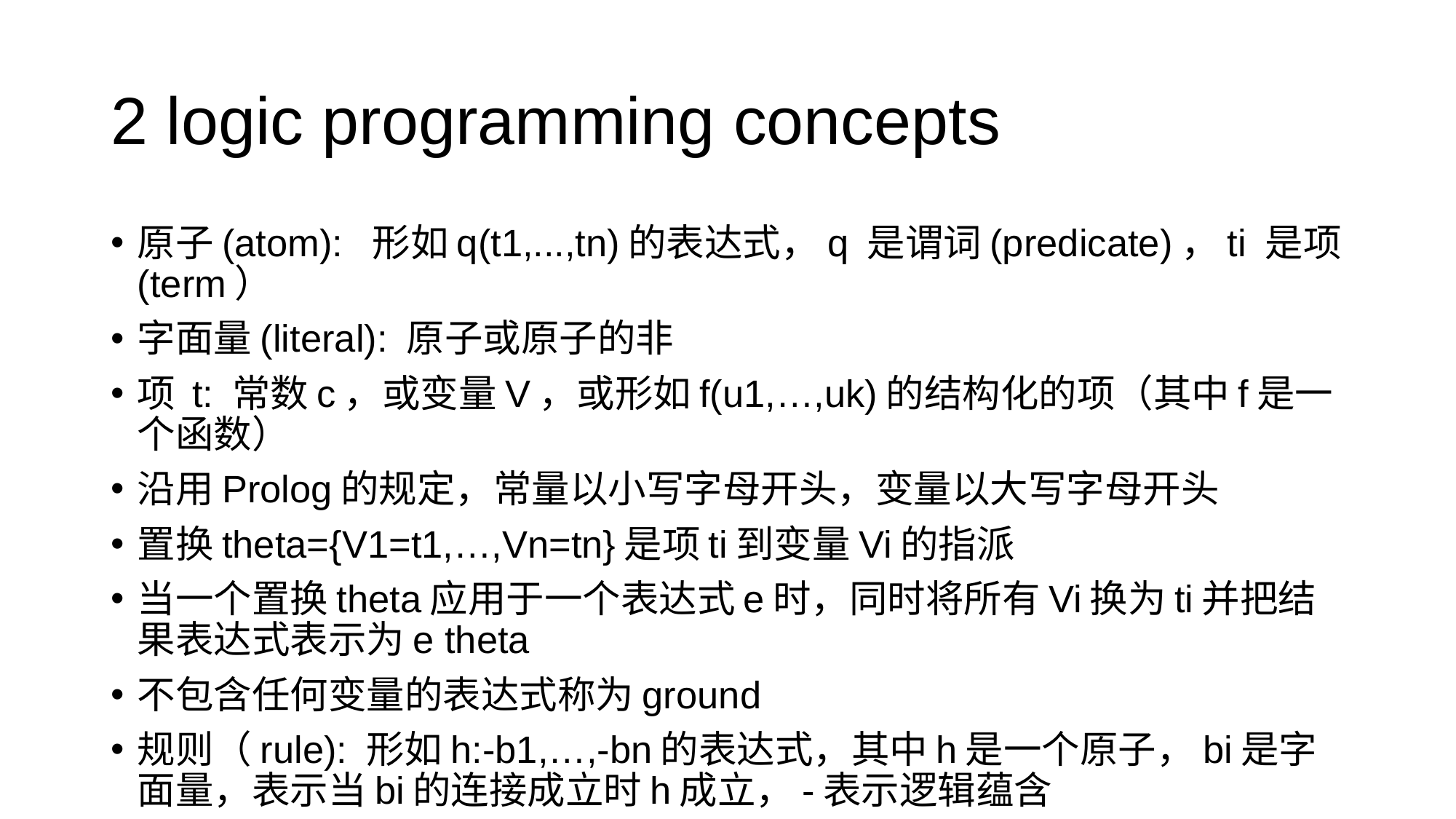

# 2 logic programming concepts
原子(atom):  形如q(t1,...,tn)的表达式，q 是谓词(predicate)，ti 是项(term）
字面量(literal): 原子或原子的非
项 t: 常数c，或变量V，或形如f(u1,…,uk)的结构化的项（其中f是一个函数）
沿用Prolog的规定，常量以小写字母开头，变量以大写字母开头
置换theta={V1=t1,…,Vn=tn}是项ti到变量Vi的指派
当一个置换theta应用于一个表达式e时，同时将所有Vi换为ti并把结果表达式表示为e theta
不包含任何变量的表达式称为ground
规则（rule): 形如h:-b1,…,-bn的表达式，其中h是一个原子，bi是字面量，表示当bi的连接成立时h成立，-表示逻辑蕴含